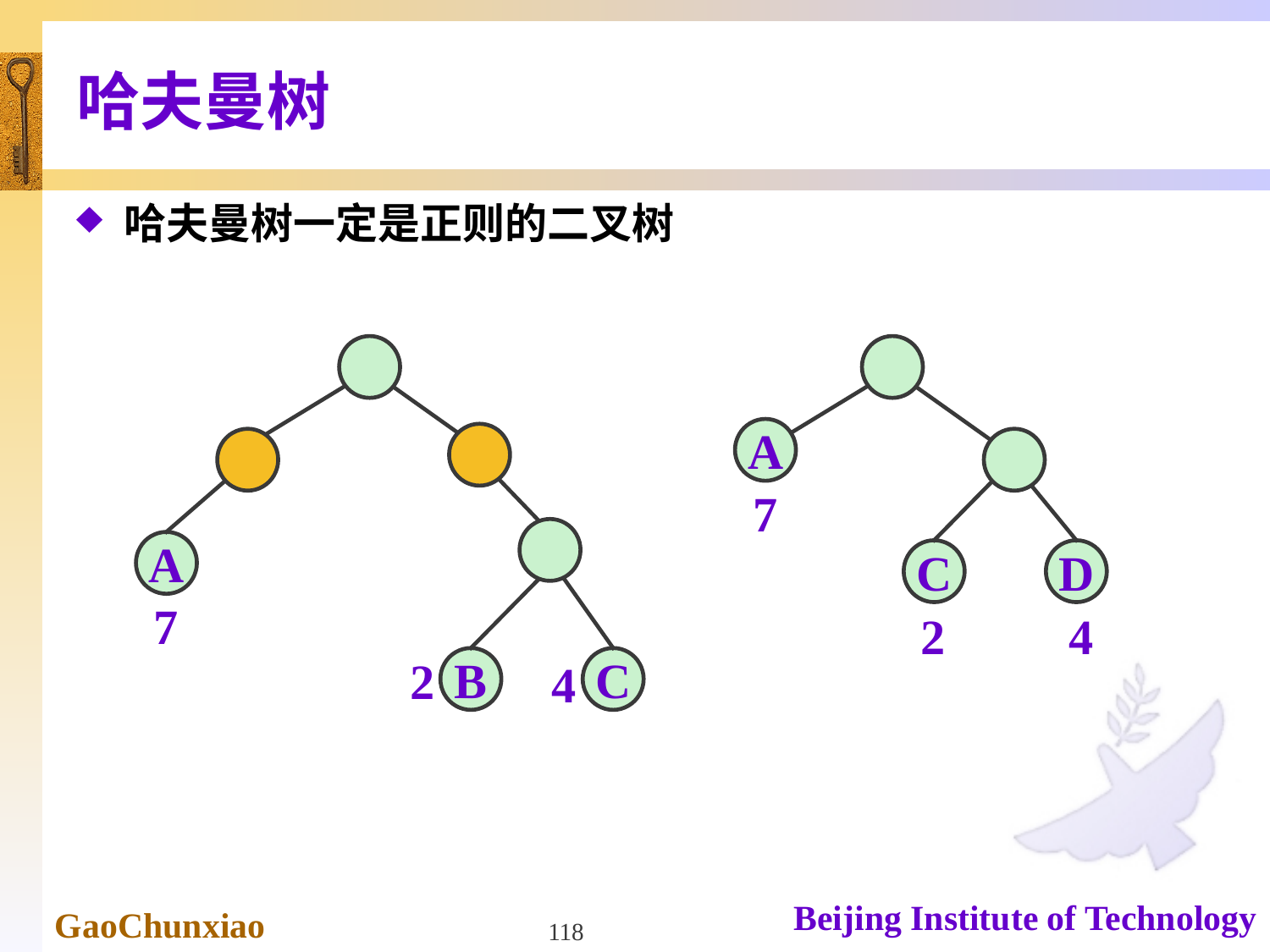

# 哈夫曼树
哈夫曼树一定是正则的二叉树

A

B
C
7
2
4

A

7
2
4
C
D
118